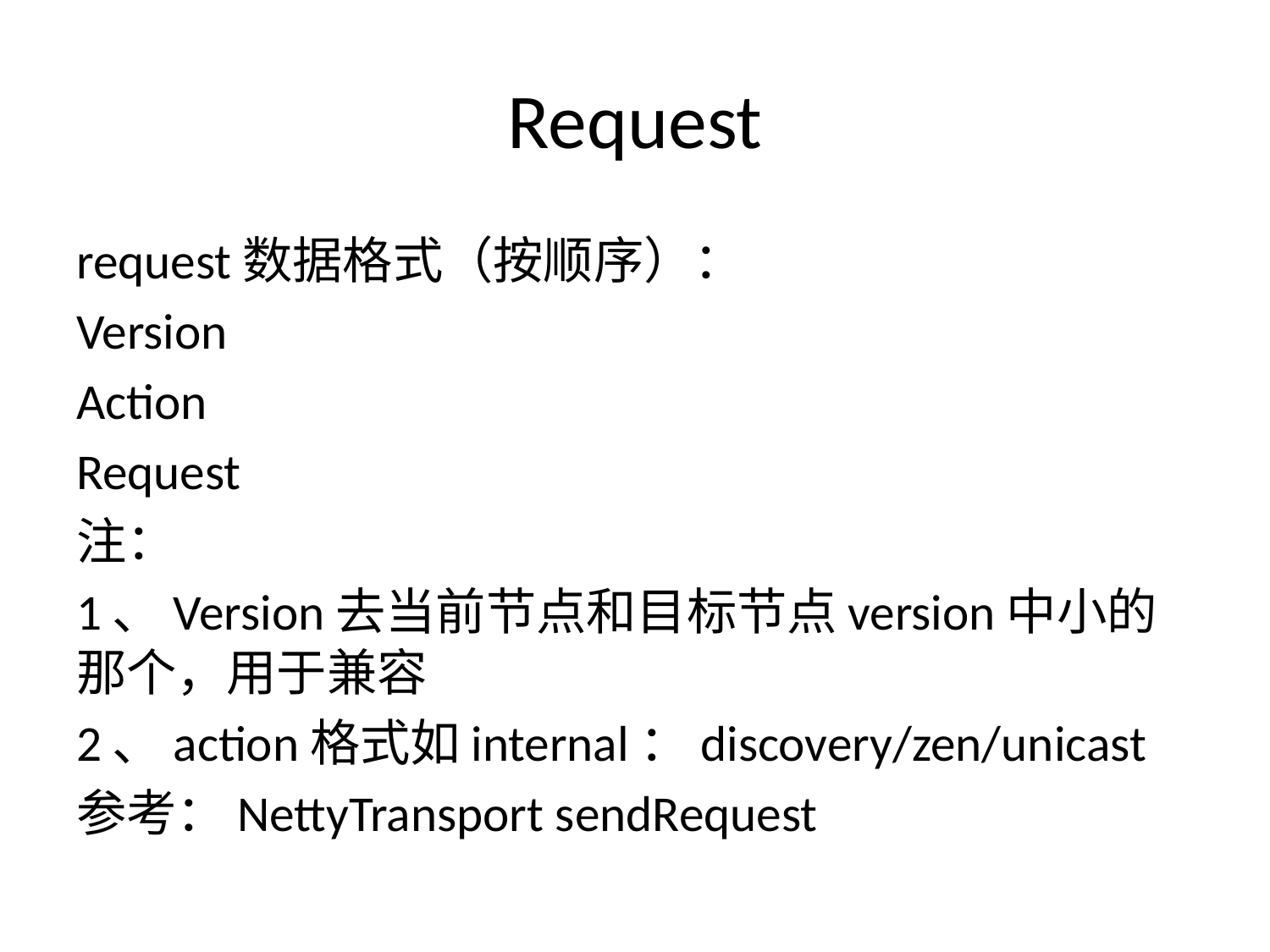

# Request
request数据格式（按顺序）：
Version
Action
Request
注：
1、Version去当前节点和目标节点version中小的那个，用于兼容
2、action格式如internal：discovery/zen/unicast
参考：NettyTransport sendRequest